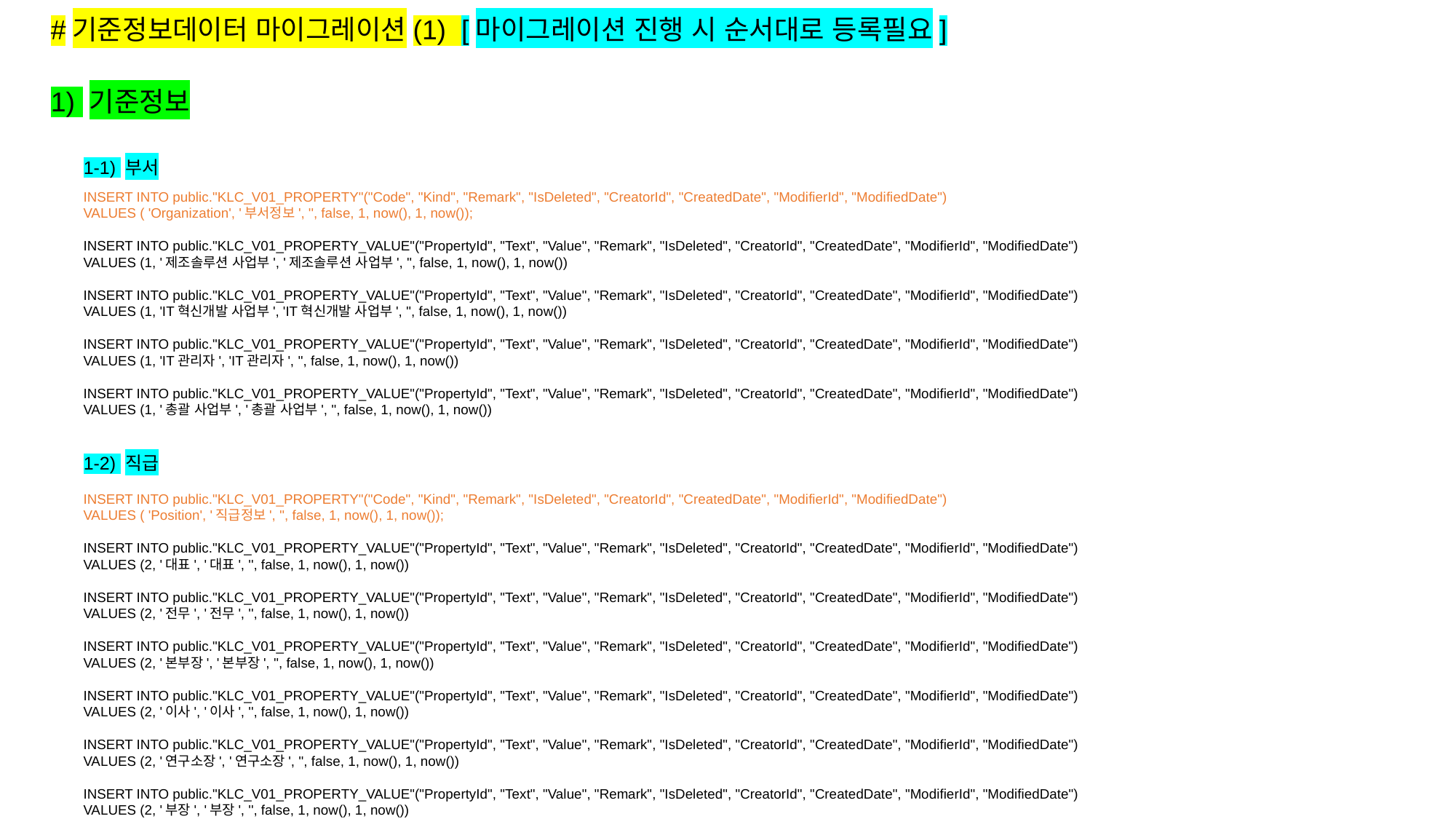

#기준정보데이터 마이그레이션(1)  [마이그레이션 진행 시 순서대로 등록필요]
1) 기준정보
1-1) 부서
INSERT INTO public."KLC_V01_PROPERTY"("Code", "Kind", "Remark", "IsDeleted", "CreatorId", "CreatedDate", "ModifierId", "ModifiedDate")
VALUES ( 'Organization', '부서정보', '', false, 1, now(), 1, now());

INSERT INTO public."KLC_V01_PROPERTY_VALUE"("PropertyId", "Text", "Value", "Remark", "IsDeleted", "CreatorId", "CreatedDate", "ModifierId", "ModifiedDate")
VALUES (1, '제조솔루션 사업부', '제조솔루션 사업부', '', false, 1, now(), 1, now())

INSERT INTO public."KLC_V01_PROPERTY_VALUE"("PropertyId", "Text", "Value", "Remark", "IsDeleted", "CreatorId", "CreatedDate", "ModifierId", "ModifiedDate")
VALUES (1, 'IT혁신개발 사업부', 'IT혁신개발 사업부', '', false, 1, now(), 1, now())

INSERT INTO public."KLC_V01_PROPERTY_VALUE"("PropertyId", "Text", "Value", "Remark", "IsDeleted", "CreatorId", "CreatedDate", "ModifierId", "ModifiedDate")
VALUES (1, 'IT관리자', 'IT관리자', '', false, 1, now(), 1, now())

INSERT INTO public."KLC_V01_PROPERTY_VALUE"("PropertyId", "Text", "Value", "Remark", "IsDeleted", "CreatorId", "CreatedDate", "ModifierId", "ModifiedDate")
VALUES (1, '총괄 사업부', '총괄 사업부', '', false, 1, now(), 1, now())
1-2) 직급
INSERT INTO public."KLC_V01_PROPERTY"("Code", "Kind", "Remark", "IsDeleted", "CreatorId", "CreatedDate", "ModifierId", "ModifiedDate")
VALUES ( 'Position', '직급정보', '', false, 1, now(), 1, now());

INSERT INTO public."KLC_V01_PROPERTY_VALUE"("PropertyId", "Text", "Value", "Remark", "IsDeleted", "CreatorId", "CreatedDate", "ModifierId", "ModifiedDate")
VALUES (2, '대표', '대표', '', false, 1, now(), 1, now())

INSERT INTO public."KLC_V01_PROPERTY_VALUE"("PropertyId", "Text", "Value", "Remark", "IsDeleted", "CreatorId", "CreatedDate", "ModifierId", "ModifiedDate")
VALUES (2, '전무', '전무', '', false, 1, now(), 1, now())

INSERT INTO public."KLC_V01_PROPERTY_VALUE"("PropertyId", "Text", "Value", "Remark", "IsDeleted", "CreatorId", "CreatedDate", "ModifierId", "ModifiedDate")
VALUES (2, '본부장', '본부장', '', false, 1, now(), 1, now())

INSERT INTO public."KLC_V01_PROPERTY_VALUE"("PropertyId", "Text", "Value", "Remark", "IsDeleted", "CreatorId", "CreatedDate", "ModifierId", "ModifiedDate")
VALUES (2, '이사', '이사', '', false, 1, now(), 1, now())

INSERT INTO public."KLC_V01_PROPERTY_VALUE"("PropertyId", "Text", "Value", "Remark", "IsDeleted", "CreatorId", "CreatedDate", "ModifierId", "ModifiedDate")
VALUES (2, '연구소장', '연구소장', '', false, 1, now(), 1, now())

INSERT INTO public."KLC_V01_PROPERTY_VALUE"("PropertyId", "Text", "Value", "Remark", "IsDeleted", "CreatorId", "CreatedDate", "ModifierId", "ModifiedDate")
VALUES (2, '부장', '부장', '', false, 1, now(), 1, now())

INSERT INTO public."KLC_V01_PROPERTY_VALUE"("PropertyId", "Text", "Value", "Remark", "IsDeleted", "CreatorId", "CreatedDate", "ModifierId", "ModifiedDate")
VALUES (2, '차장', '차장', '', false, 1, now(), 1, now())

INSERT INTO public."KLC_V01_PROPERTY_VALUE"("PropertyId", "Text", "Value", "Remark", "IsDeleted", "CreatorId", "CreatedDate", "ModifierId", "ModifiedDate")
VALUES (2, '과장', '과장', '', false, 1, now(), 1, now())

INSERT INTO public."KLC_V01_PROPERTY_VALUE"("PropertyId", "Text", "Value", "Remark", "IsDeleted", "CreatorId", "CreatedDate", "ModifierId", "ModifiedDate")
VALUES (2, '대리', '대리', '', false, 1, now(), 1, now())

INSERT INTO public."KLC_V01_PROPERTY_VALUE"("PropertyId", "Text", "Value", "Remark", "IsDeleted", "CreatorId", "CreatedDate", "ModifierId", "ModifiedDate")
VALUES (2, '사원', '사원', '', false, 1, now(), 1, now())

INSERT INTO public."KLC_V01_PROPERTY_VALUE"("PropertyId", "Text", "Value", "Remark", "IsDeleted", "CreatorId", "CreatedDate", "ModifierId", "ModifiedDate")
VALUES (2, '수석연구원', '수석연구원', '', false, 1, now(), 1, now())

INSERT INTO public."KLC_V01_PROPERTY_VALUE"("PropertyId", "Text", "Value", "Remark", "IsDeleted", "CreatorId", "CreatedDate", "ModifierId", "ModifiedDate")
VALUES (2, '책임연구원', '책임연구원', '', false, 1, now(), 1, now())

INSERT INTO public."KLC_V01_PROPERTY_VALUE"("PropertyId", "Text", "Value", "Remark", "IsDeleted", "CreatorId", "CreatedDate", "ModifierId", "ModifiedDate")
VALUES (2, '선임연구원', '선임연구원', '', false, 1, now(), 1, now())

INSERT INTO public."KLC_V01_PROPERTY_VALUE"("PropertyId", "Text", "Value", "Remark", "IsDeleted", "CreatorId", "CreatedDate", "ModifierId", "ModifiedDate")
VALUES (2, '주임연구원', '주임연구원', '', false, 1, now(), 1, now())

INSERT INTO public."KLC_V01_PROPERTY_VALUE"("PropertyId", "Text", "Value", "Remark", "IsDeleted", "CreatorId", "CreatedDate", "ModifierId", "ModifiedDate")
VALUES (2, '연구원', '연구원', '', false, 1, now(), 1, now())

INSERT INTO public."KLC_V01_PROPERTY_VALUE"("PropertyId", "Text", "Value", "Remark", "IsDeleted", "CreatorId", "CreatedDate", "ModifierId", "ModifiedDate")
VALUES (2, ＇관리자＇, ＇관리자', '', false, 1, now(), 1, now())